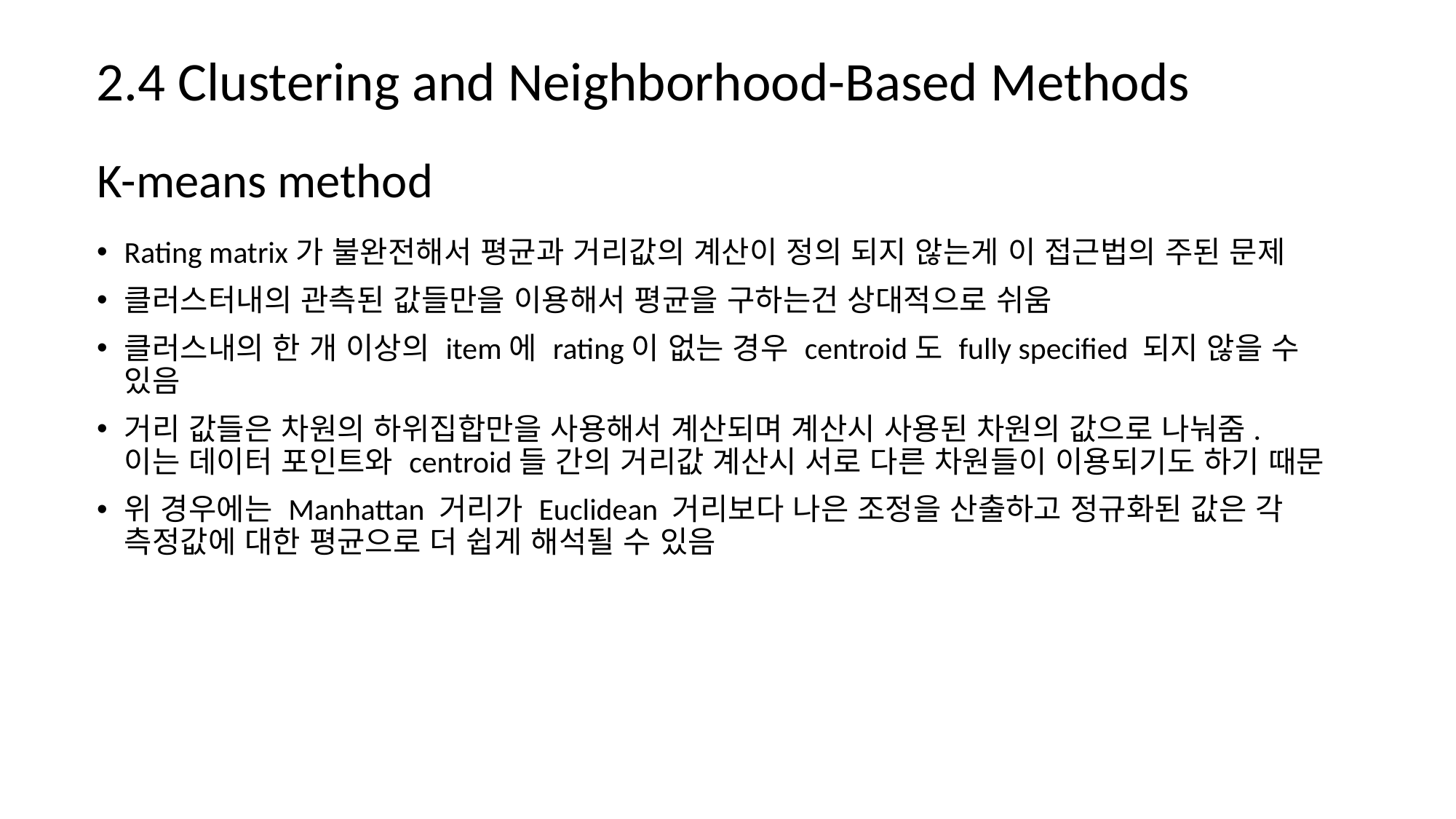

2.4 Clustering and Neighborhood-Based Methods
# K-means method
Rating matrix가 불완전해서 평균과 거리값의 계산이 정의 되지 않는게 이 접근법의 주된 문제
클러스터내의 관측된 값들만을 이용해서 평균을 구하는건 상대적으로 쉬움
클러스내의 한 개 이상의 item에 rating이 없는 경우 centroid도 fully specified 되지 않을 수 있음
거리 값들은 차원의 하위집합만을 사용해서 계산되며 계산시 사용된 차원의 값으로 나눠줌. 이는 데이터 포인트와 centroid들 간의 거리값 계산시 서로 다른 차원들이 이용되기도 하기 때문
위 경우에는 Manhattan 거리가 Euclidean 거리보다 나은 조정을 산출하고 정규화된 값은 각 측정값에 대한 평균으로 더 쉽게 해석될 수 있음